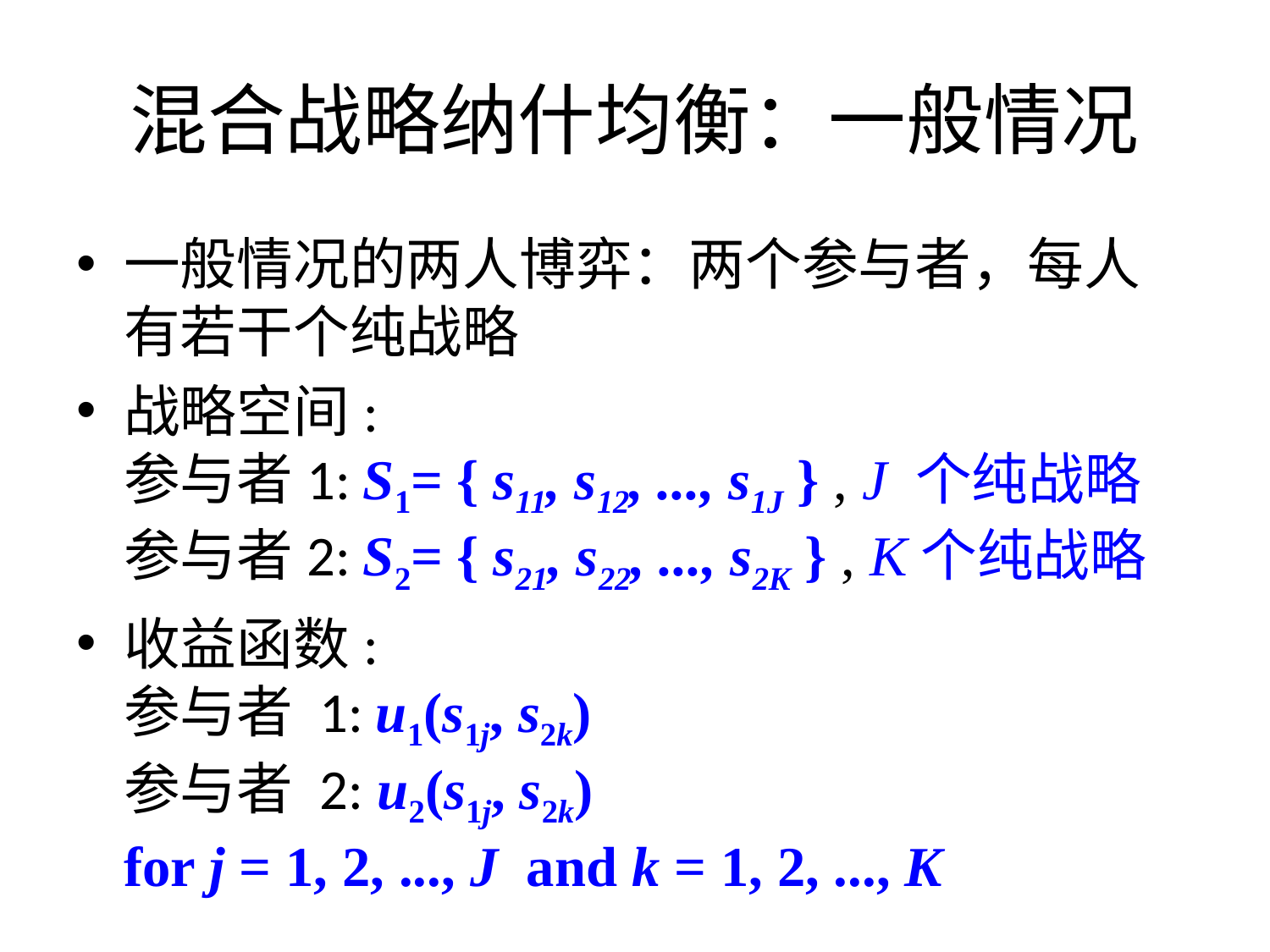

# 混合战略纳什均衡：一般情况
一般情况的两人博弈：两个参与者，每人有若干个纯战略
战略空间:
参与者1: S1= { s11, s12, ..., s1J } , J 个纯战略
参与者2: S2= { s21, s22, ..., s2K } , K个纯战略
收益函数:
参与者 1: u1(s1j, s2k)
参与者 2: u2(s1j, s2k)
for j = 1, 2, ..., J  and k = 1, 2, ..., K